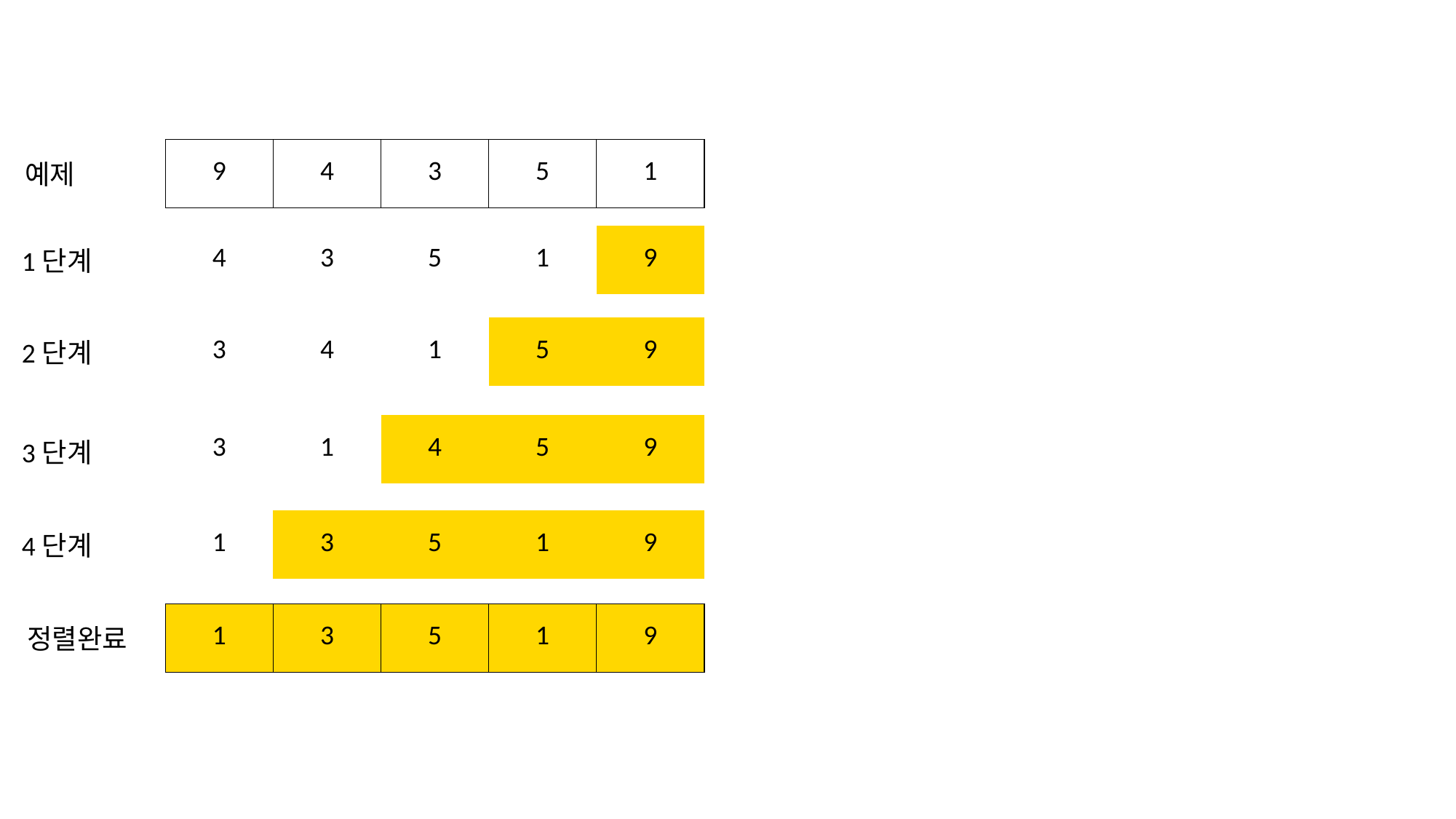

| 9 | 4 | 3 | 5 | 1 |
| --- | --- | --- | --- | --- |
예제
| 4 | 3 | 5 | 1 | 9 |
| --- | --- | --- | --- | --- |
1단계
| 3 | 4 | 1 | 5 | 9 |
| --- | --- | --- | --- | --- |
2단계
| 3 | 1 | 4 | 5 | 9 |
| --- | --- | --- | --- | --- |
3단계
| 1 | 3 | 5 | 1 | 9 |
| --- | --- | --- | --- | --- |
4단계
| 1 | 3 | 5 | 1 | 9 |
| --- | --- | --- | --- | --- |
정렬완료